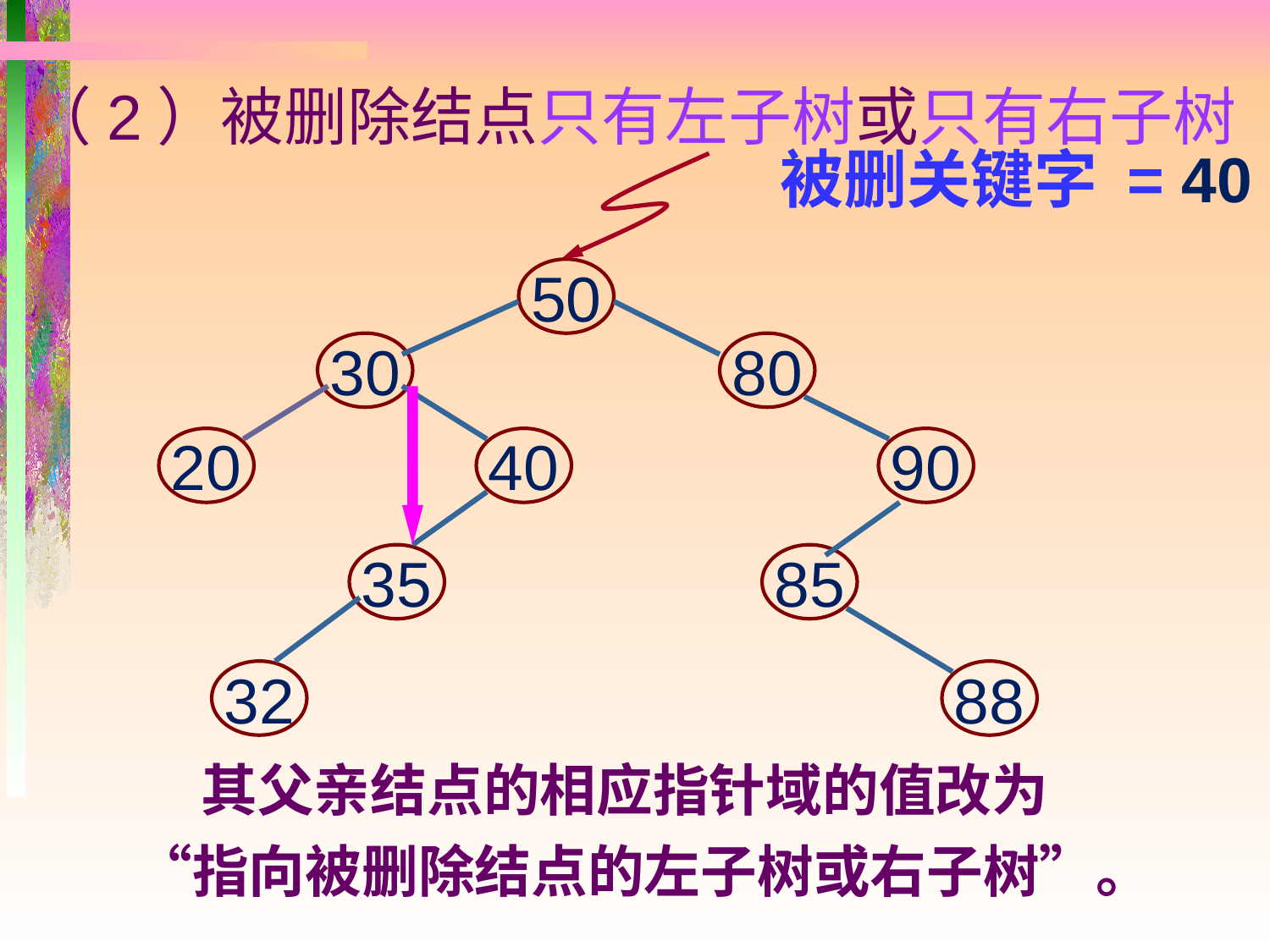

（2）被删除结点只有左子树或只有右子树
被删关键字 = 40

50

30
80

20
40
90

35
85

32
88
    其父亲结点的相应指针域的值改为 “指向被删除结点的左子树或右子树”。